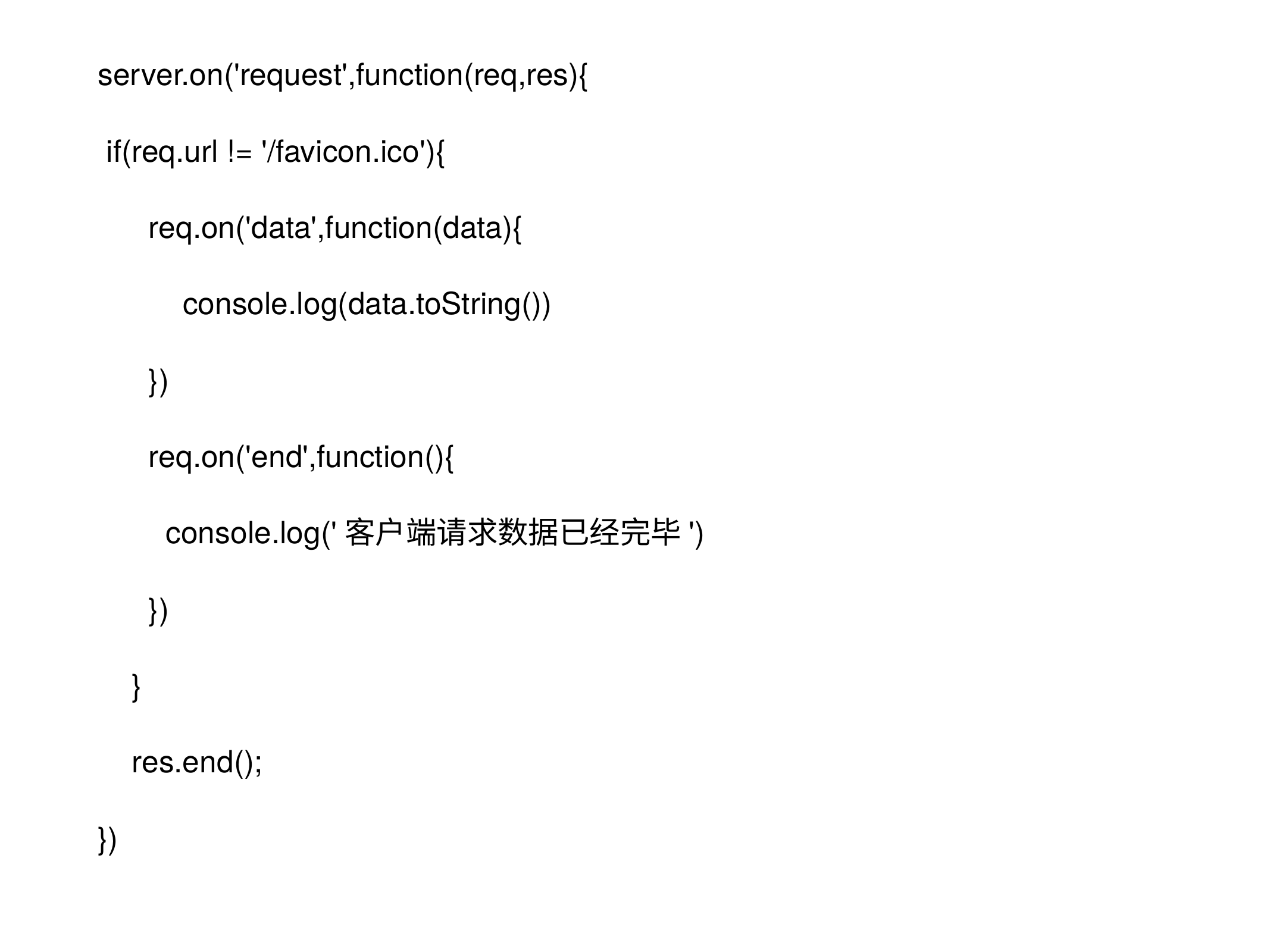

server.on('request',function(req,res){
 if(req.url != '/favicon.ico'){
      req.on('data',function(data){
          console.log(data.toString())
      })
      req.on('end',function(){
        console.log('客户端请求数据已经完毕')
      })
    }
    res.end();
})